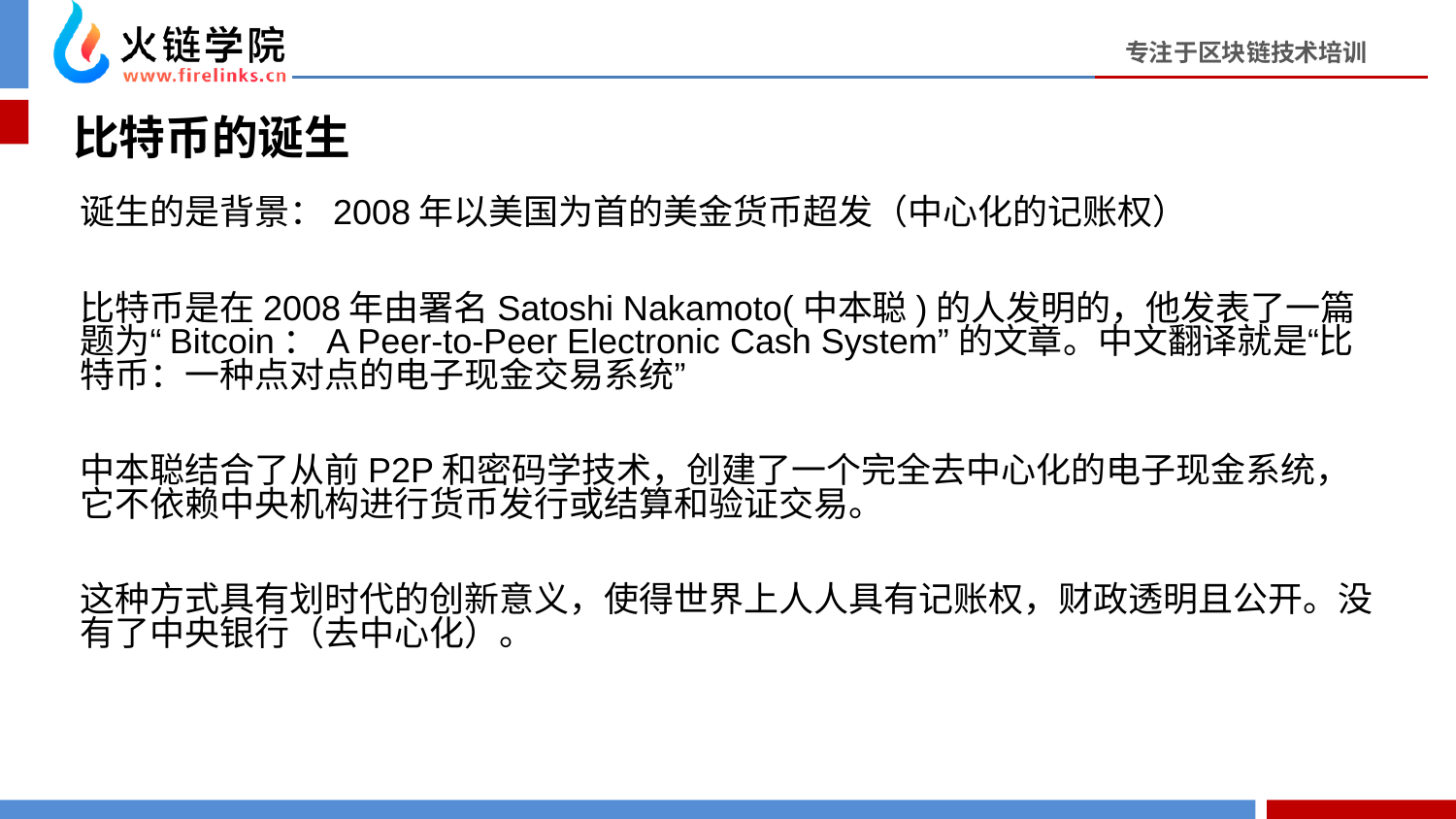

# 比特币的诞生
诞生的是背景：2008年以美国为首的美金货币超发（中心化的记账权）

比特币是在2008年由署名Satoshi Nakamoto(中本聪)的人发明的，他发表了一篇题为“Bitcoin：A Peer-to-Peer Electronic Cash System”的文章。中文翻译就是“比特币：一种点对点的电子现金交易系统”

中本聪结合了从前P2P和密码学技术，创建了一个完全去中心化的电子现金系统，它不依赖中央机构进行货币发行或结算和验证交易。

这种方式具有划时代的创新意义，使得世界上人人具有记账权，财政透明且公开。没有了中央银行（去中心化）。